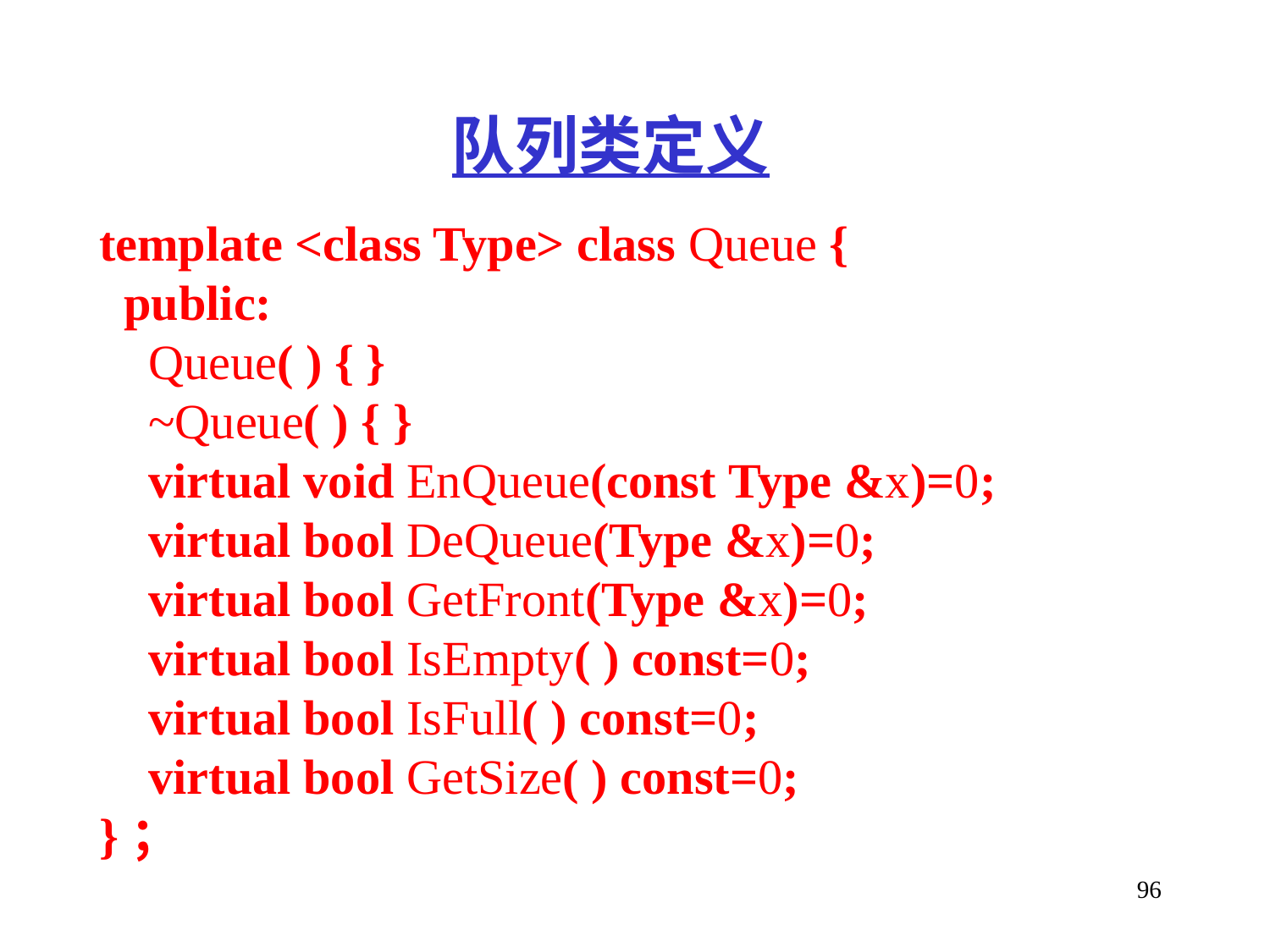

# 队列类定义
template <class Type> class Queue {
  public:
    Queue( ) { }
    ~Queue( ) { }
    virtual void EnQueue(const Type &x)=0;
    virtual bool DeQueue(Type &x)=0;
    virtual bool GetFront(Type &x)=0;
    virtual bool IsEmpty( ) const=0;
    virtual bool IsFull( ) const=0;
    virtual bool GetSize( ) const=0;
}；
96